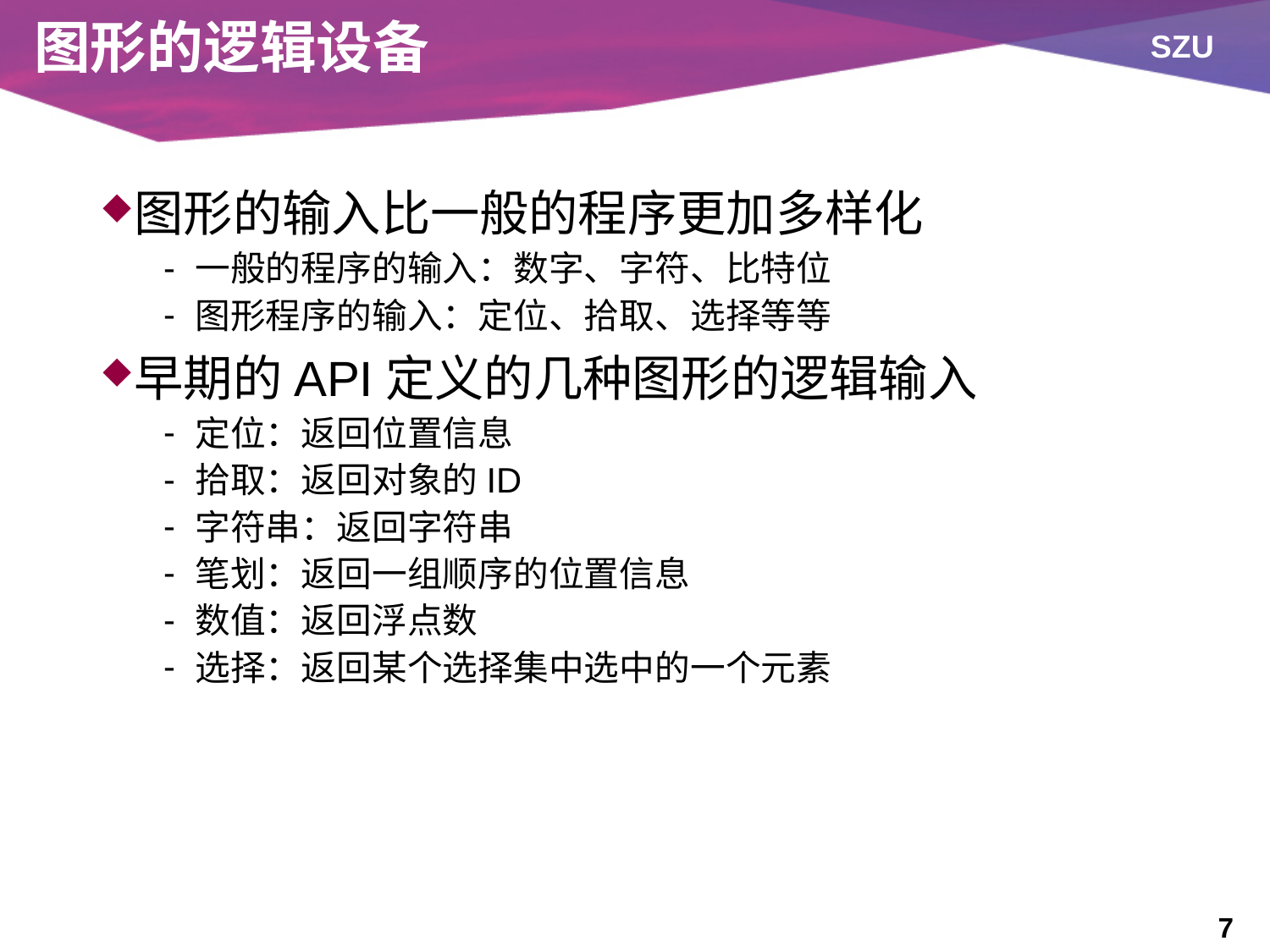

# 图形的逻辑设备
图形的输入比一般的程序更加多样化
一般的程序的输入：数字、字符、比特位
图形程序的输入：定位、拾取、选择等等
早期的API定义的几种图形的逻辑输入
定位：返回位置信息
拾取：返回对象的ID
字符串：返回字符串
笔划：返回一组顺序的位置信息
数值：返回浮点数
选择：返回某个选择集中选中的一个元素

7